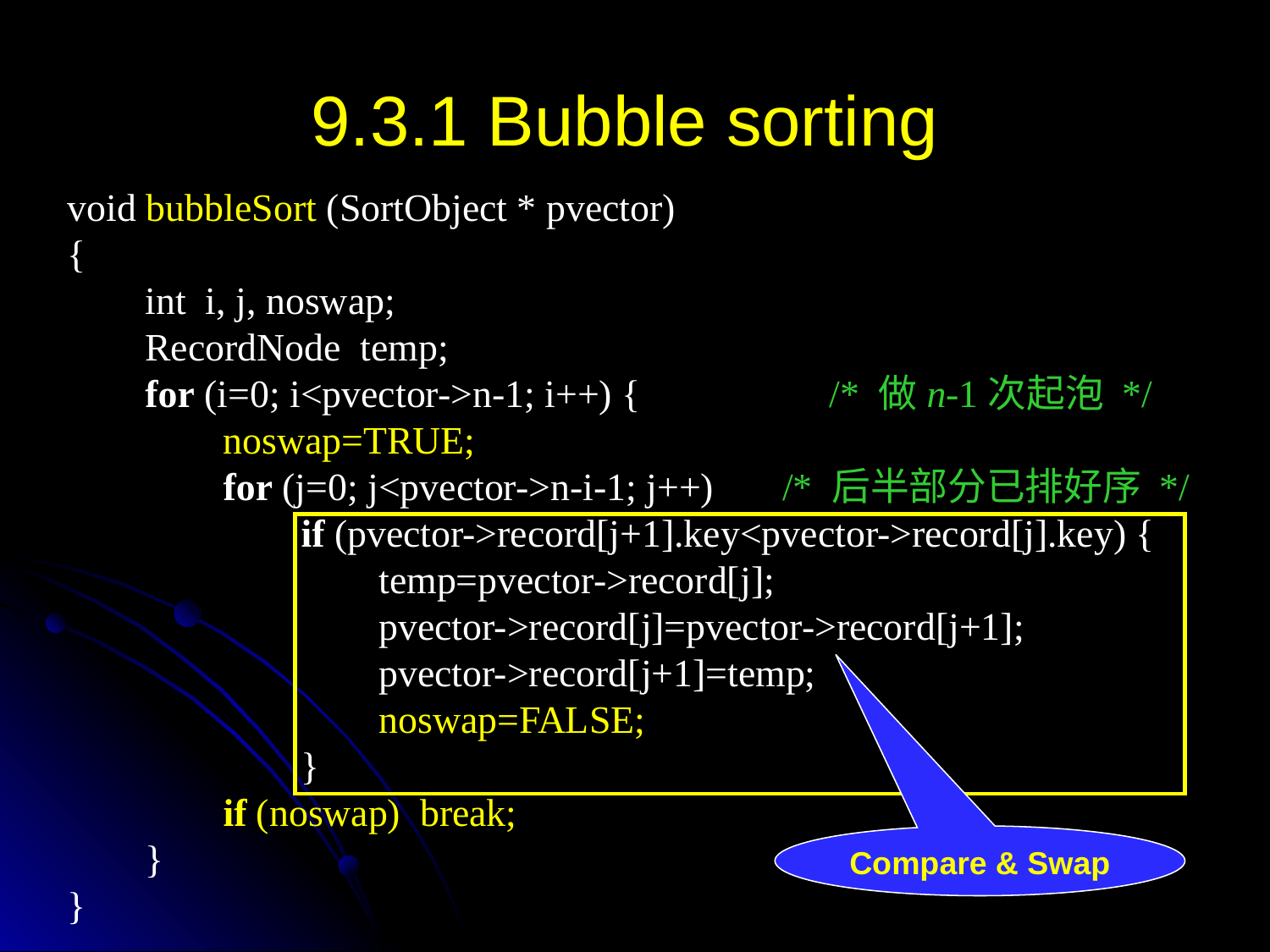

# 9.3.1 Bubble sorting

void bubbleSort (SortObject * pvector)
{
        int  i, j, noswap;
        RecordNode  temp;
        for (i=0; i<pvector->n-1; i++) {		/* 做n-1次起泡 */
                noswap=TRUE;
                for (j=0; j<pvector->n-i-1; j++)       /* 后半部分已排好序 */
                        if (pvector->record[j+1].key<pvector->record[j].key) {
                                temp=pvector->record[j];
                                pvector->record[j]=pvector->record[j+1];
                                pvector->record[j+1]=temp;
                                noswap=FALSE;
                        }
                if (noswap)  break;
        }
}

Compare & Swap